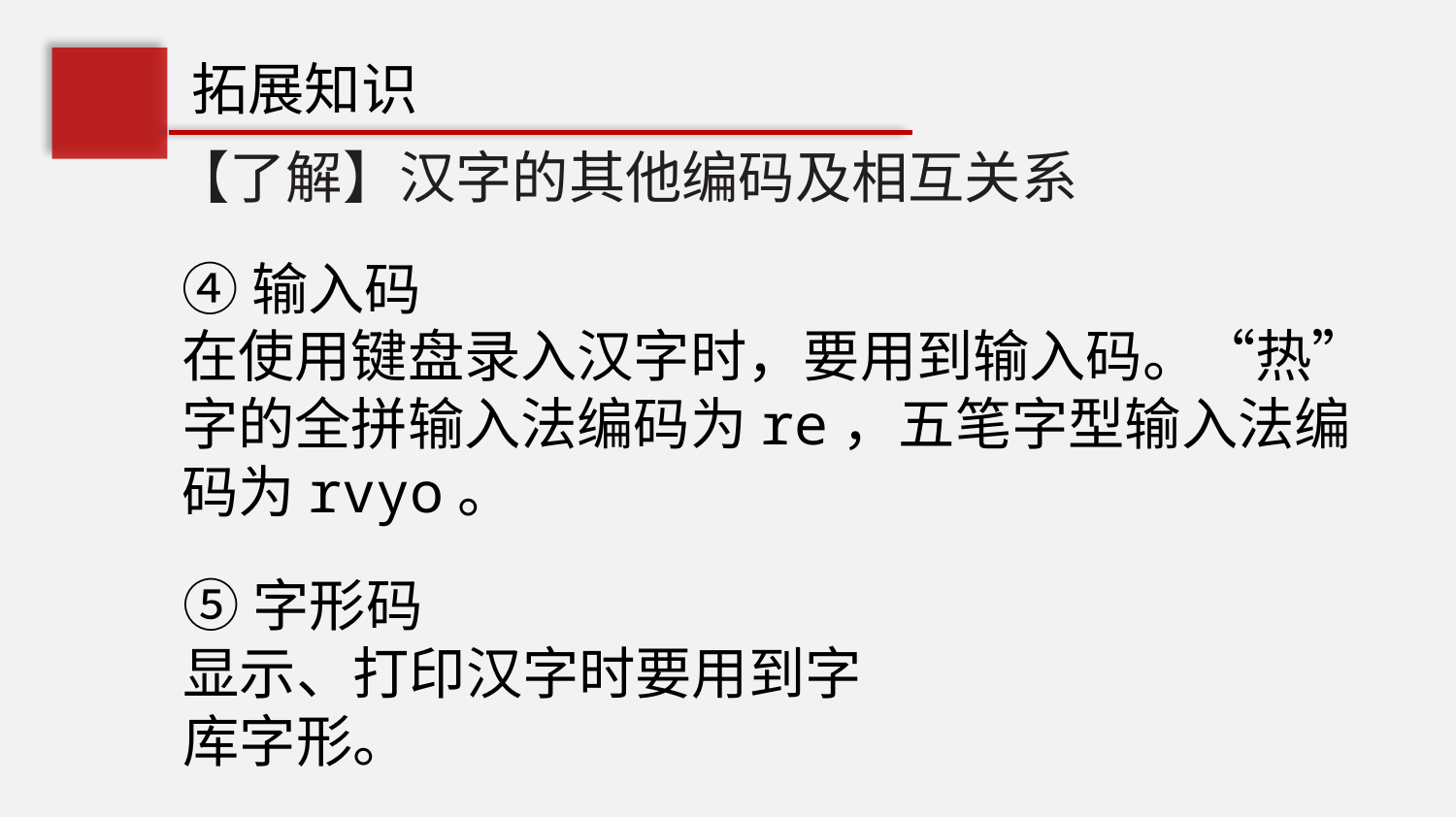

拓展知识

【了解】汉字的其他编码及相互关系
④输入码
在使用键盘录入汉字时，要用到输入码。“热”字的全拼输入法编码为re，五笔字型输入法编码为rvyo。
⑤字形码
显示、打印汉字时要用到字库字形。